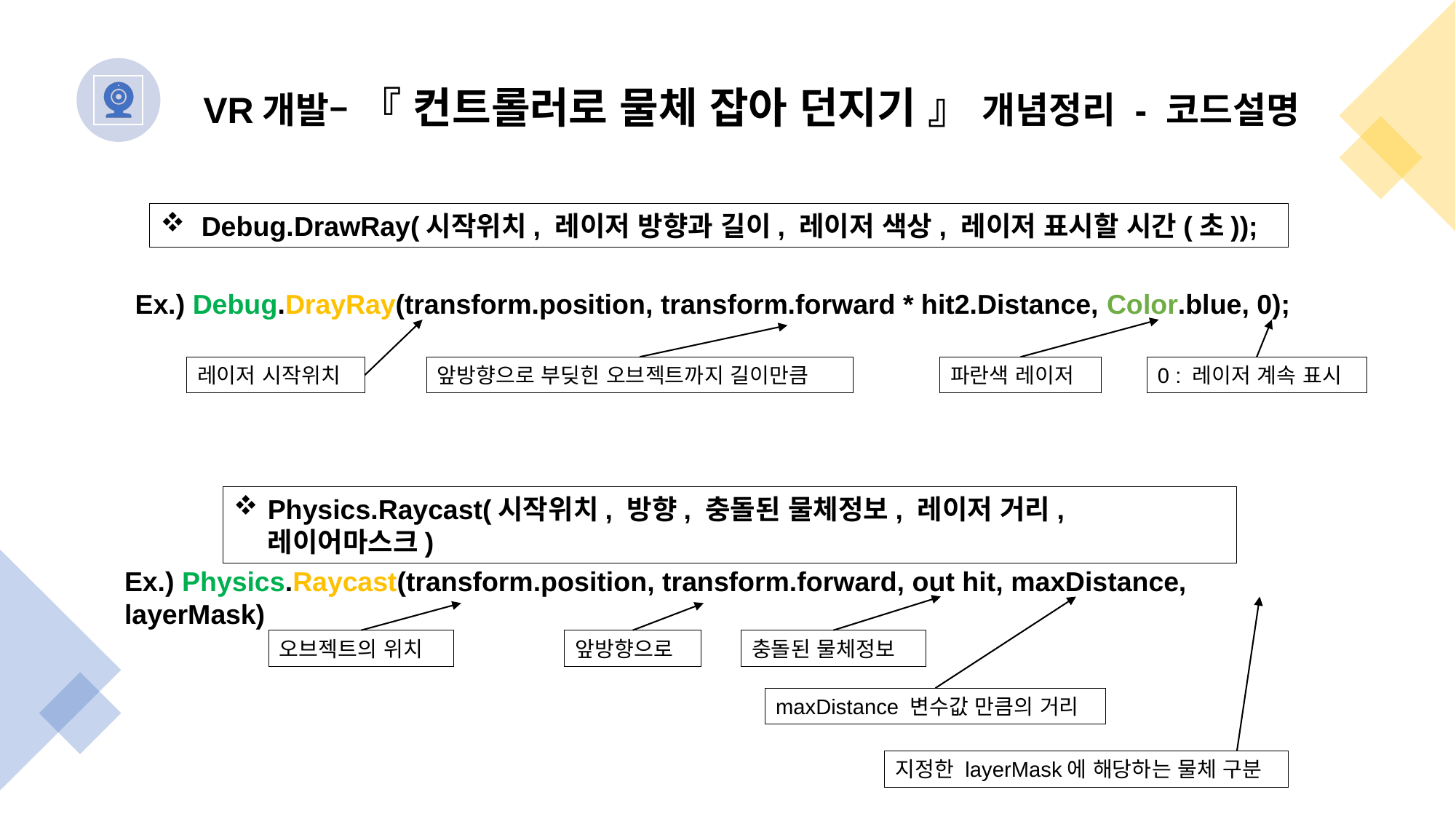

VR개발– 『 컨트롤러로 물체 잡아 던지기 』 개념정리 - 코드설명
Debug.DrawRay(시작위치, 레이저 방향과 길이, 레이저 색상, 레이저 표시할 시간(초));
Ex.) Debug.DrayRay(transform.position, transform.forward * hit2.Distance, Color.blue, 0);
레이저 시작위치
앞방향으로 부딪힌 오브젝트까지 길이만큼
0 : 레이저 계속 표시
파란색 레이저
Physics.Raycast(시작위치, 방향, 충돌된 물체정보, 레이저 거리, 레이어마스크)
Ex.) Physics.Raycast(transform.position, transform.forward, out hit, maxDistance, layerMask)
오브젝트의 위치
앞방향으로
충돌된 물체정보
maxDistance 변수값 만큼의 거리
지정한 layerMask에 해당하는 물체 구분